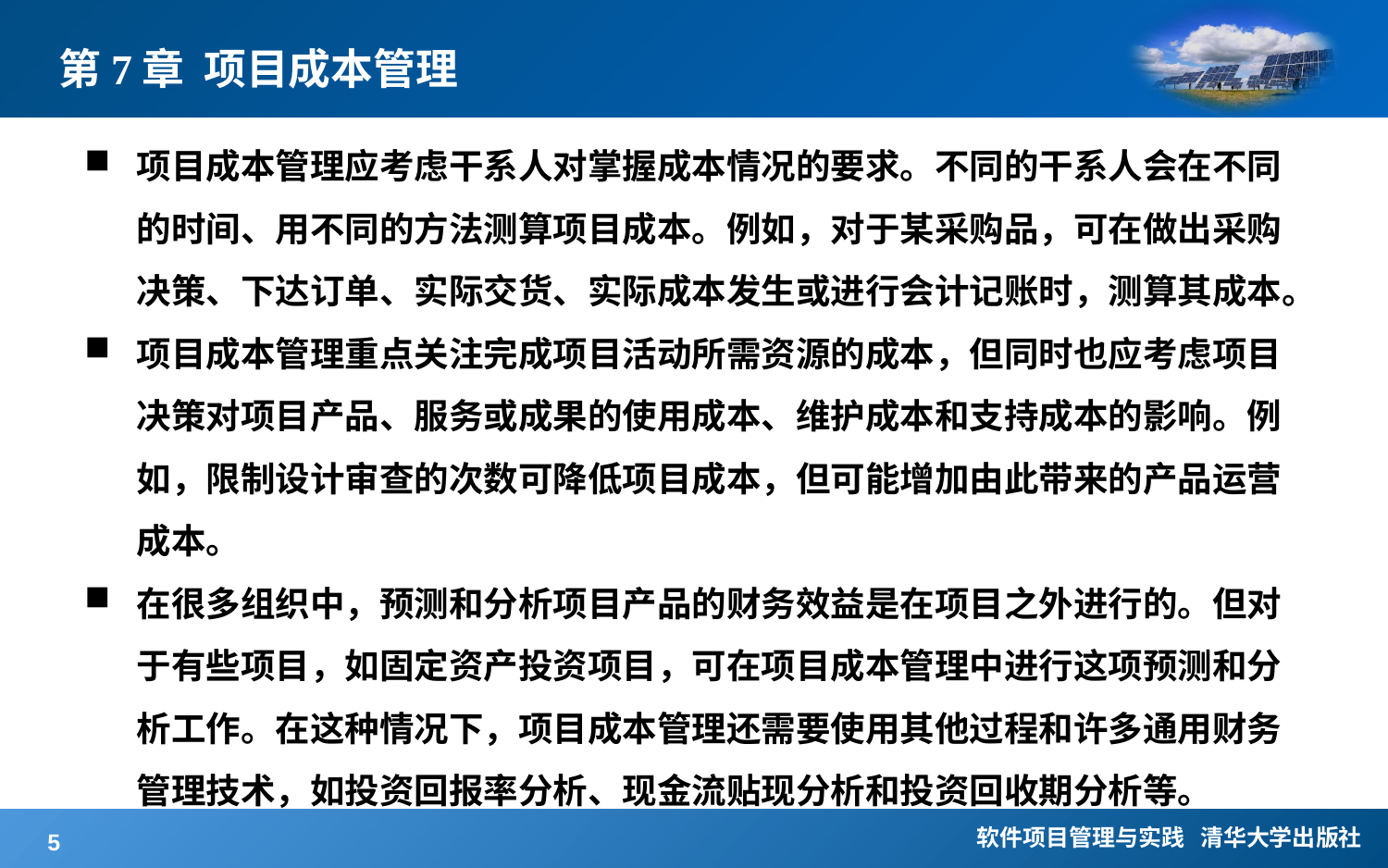

# 第7章  项目成本管理
项目成本管理应考虑干系人对掌握成本情况的要求。不同的干系人会在不同的时间、用不同的方法测算项目成本。例如，对于某采购品，可在做出采购决策、下达订单、实际交货、实际成本发生或进行会计记账时，测算其成本。
项目成本管理重点关注完成项目活动所需资源的成本，但同时也应考虑项目决策对项目产品、服务或成果的使用成本、维护成本和支持成本的影响。例如，限制设计审查的次数可降低项目成本，但可能增加由此带来的产品运营成本。
在很多组织中，预测和分析项目产品的财务效益是在项目之外进行的。但对于有些项目，如固定资产投资项目，可在项目成本管理中进行这项预测和分析工作。在这种情况下，项目成本管理还需要使用其他过程和许多通用财务管理技术，如投资回报率分析、现金流贴现分析和投资回收期分析等。